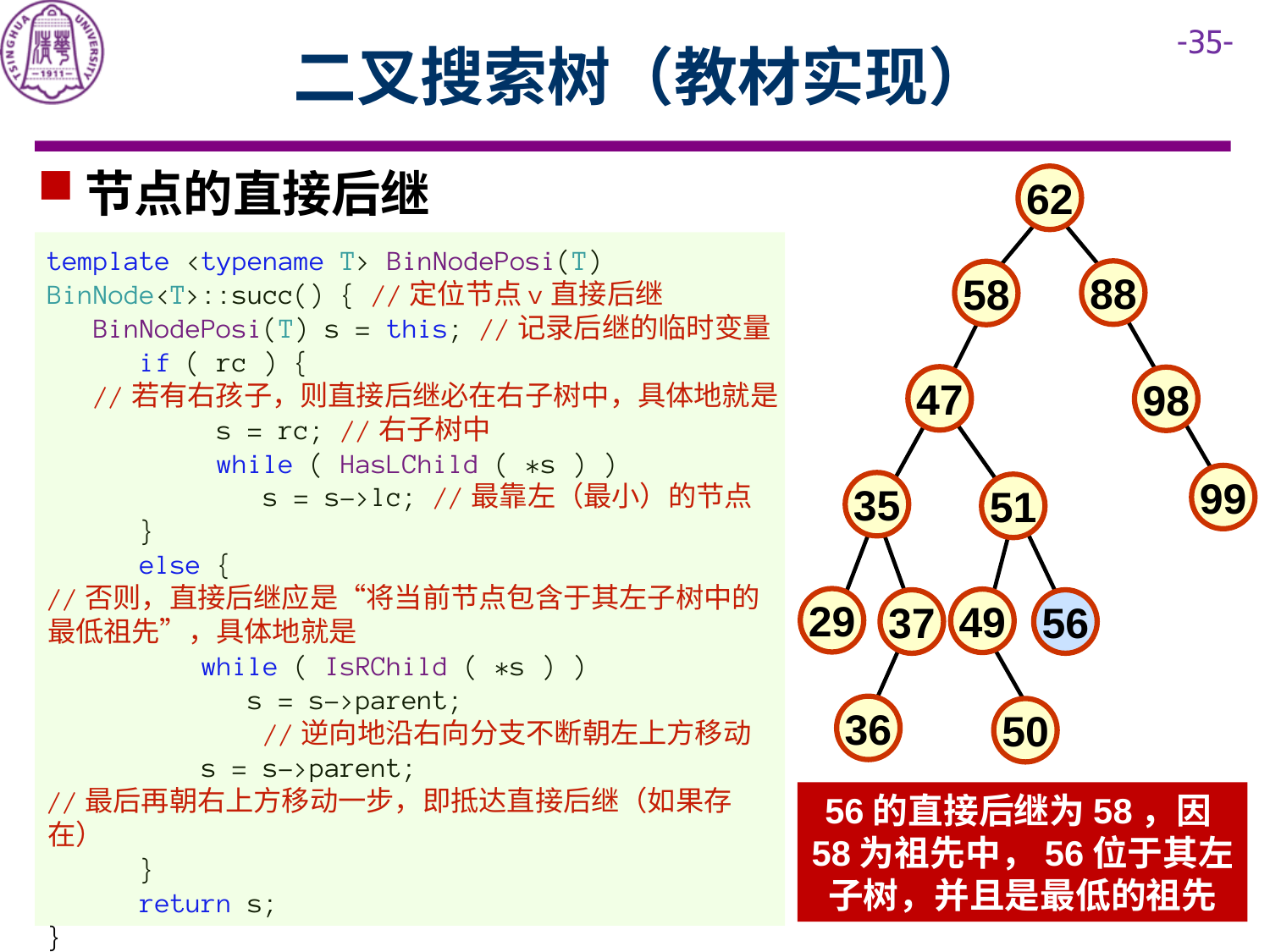

# 二叉搜索树（教材实现）
节点的直接后继
62

template <typename T> BinNodePosi(T) BinNode<T>::succ() { //定位节点v直接后继
   BinNodePosi(T) s = this; //记录后继的临时变量
      if ( rc ) {
   //若有右孩子，则直接后继必在右子树中，具体地就是
           s = rc; //右子树中
           while ( HasLChild ( *s ) )
              s = s->lc; //最靠左（最小）的节点
      }
      else {
//否则，直接后继应是“将当前节点包含于其左子树中的最低祖先”，具体地就是
          while ( IsRChild ( *s ) )
             s = s->parent;
              //逆向地沿右向分支不断朝左上方移动
          s = s->parent;
//最后再朝右上方移动一步，即抵达直接后继（如果存在）
      }
      return s;
}
88
58

47
98

99
35
51

29
49
37
56

36
50
56的直接后继为58，因58为祖先中，56位于其左子树，并且是最低的祖先